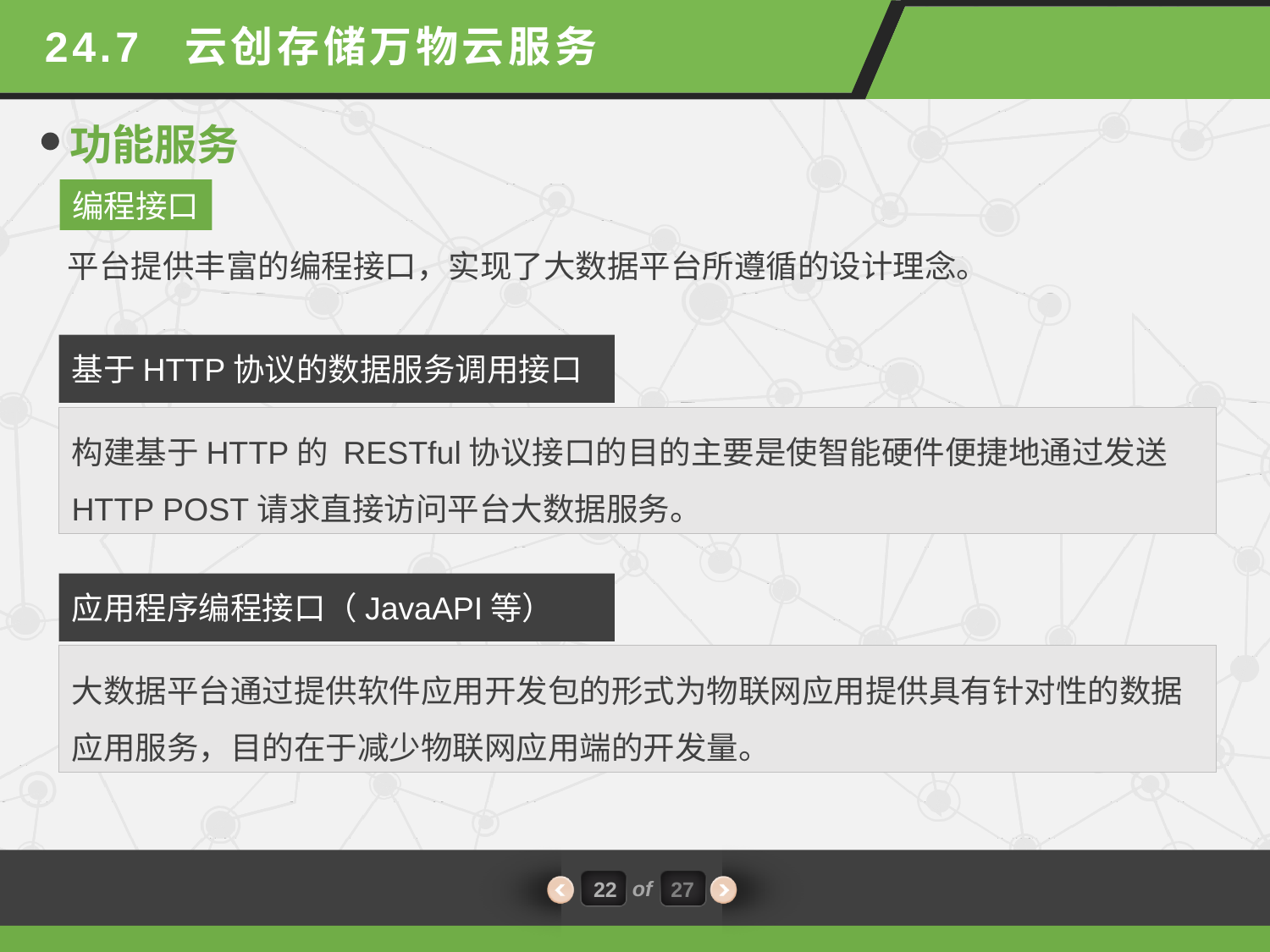

24.7  云创存储万物云服务
功能服务

编程接口
平台提供丰富的编程接口，实现了大数据平台所遵循的设计理念。
基于HTTP协议的数据服务调用接口
构建基于HTTP的 RESTful协议接口的目的主要是使智能硬件便捷地通过发送HTTP POST请求直接访问平台大数据服务。
应用程序编程接口（JavaAPI等）
大数据平台通过提供软件应用开发包的形式为物联网应用提供具有针对性的数据应用服务，目的在于减少物联网应用端的开发量。
22